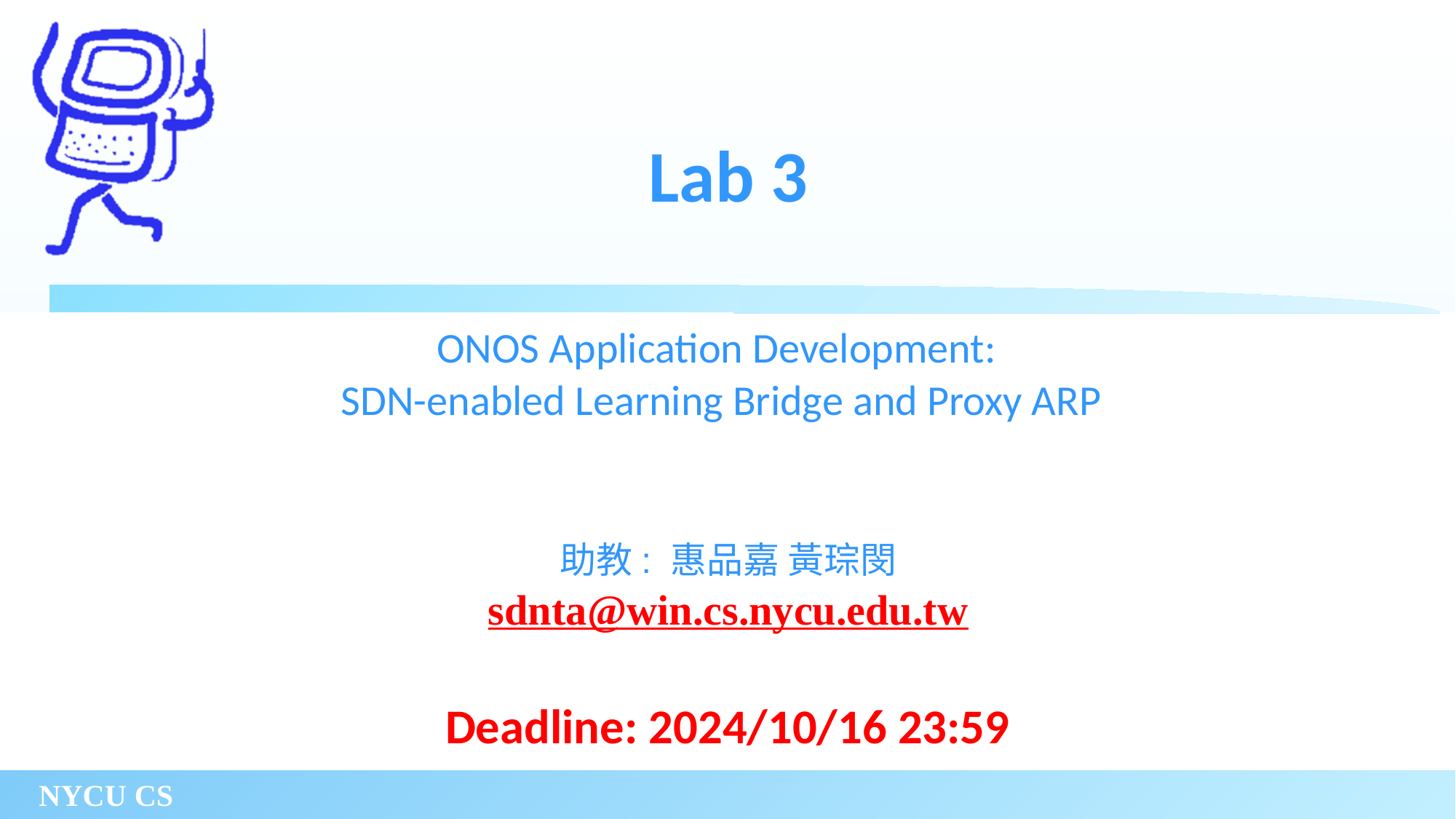

Lab 3
ONOS Application Development:
SDN-enabled Learning Bridge and Proxy ARP
助教: 惠品嘉 黃琮閔
sdnta@win.cs.nycu.edu.tw
Deadline: 2024/10/16 23:59